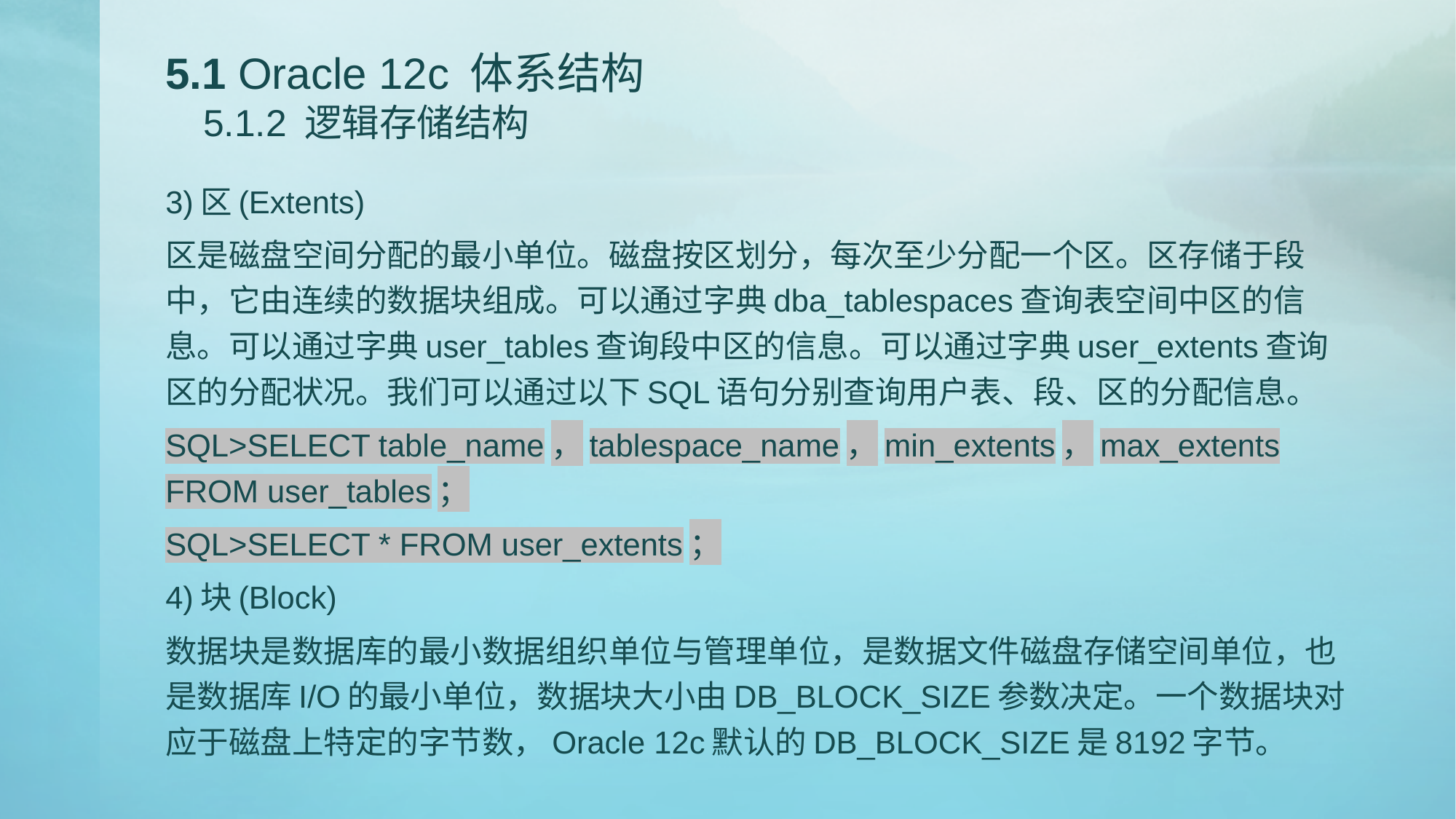

# 5.1 Oracle 12c 体系结构 5.1.2 逻辑存储结构
3)区(Extents)
区是磁盘空间分配的最小单位。磁盘按区划分，每次至少分配一个区。区存储于段中，它由连续的数据块组成。可以通过字典dba_tablespaces查询表空间中区的信息。可以通过字典user_tables查询段中区的信息。可以通过字典user_extents查询区的分配状况。我们可以通过以下SQL语句分别查询用户表、段、区的分配信息。
SQL>SELECT table_name，tablespace_name，min_extents，max_extents FROM user_tables；
SQL>SELECT * FROM user_extents；
4)块(Block)
数据块是数据库的最小数据组织单位与管理单位，是数据文件磁盘存储空间单位，也是数据库I/O的最小单位，数据块大小由DB_BLOCK_SIZE参数决定。一个数据块对应于磁盘上特定的字节数，Oracle 12c默认的DB_BLOCK_SIZE是8192字节。